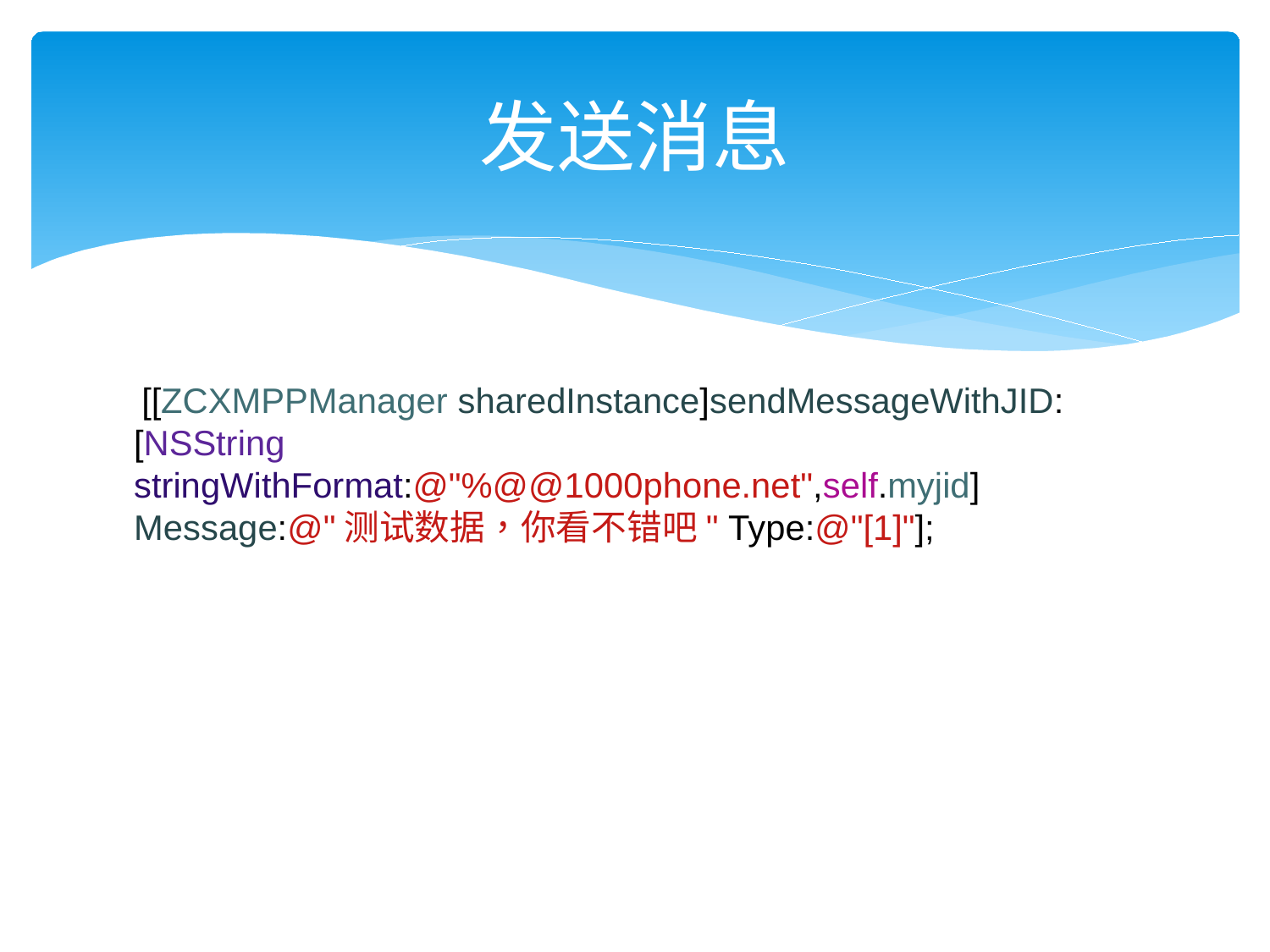

# 发送消息
 [[ZCXMPPManager sharedInstance]sendMessageWithJID:[NSString stringWithFormat:@"%@@1000phone.net",self.myjid] Message:@"测试数据，你看不错吧" Type:@"[1]"];